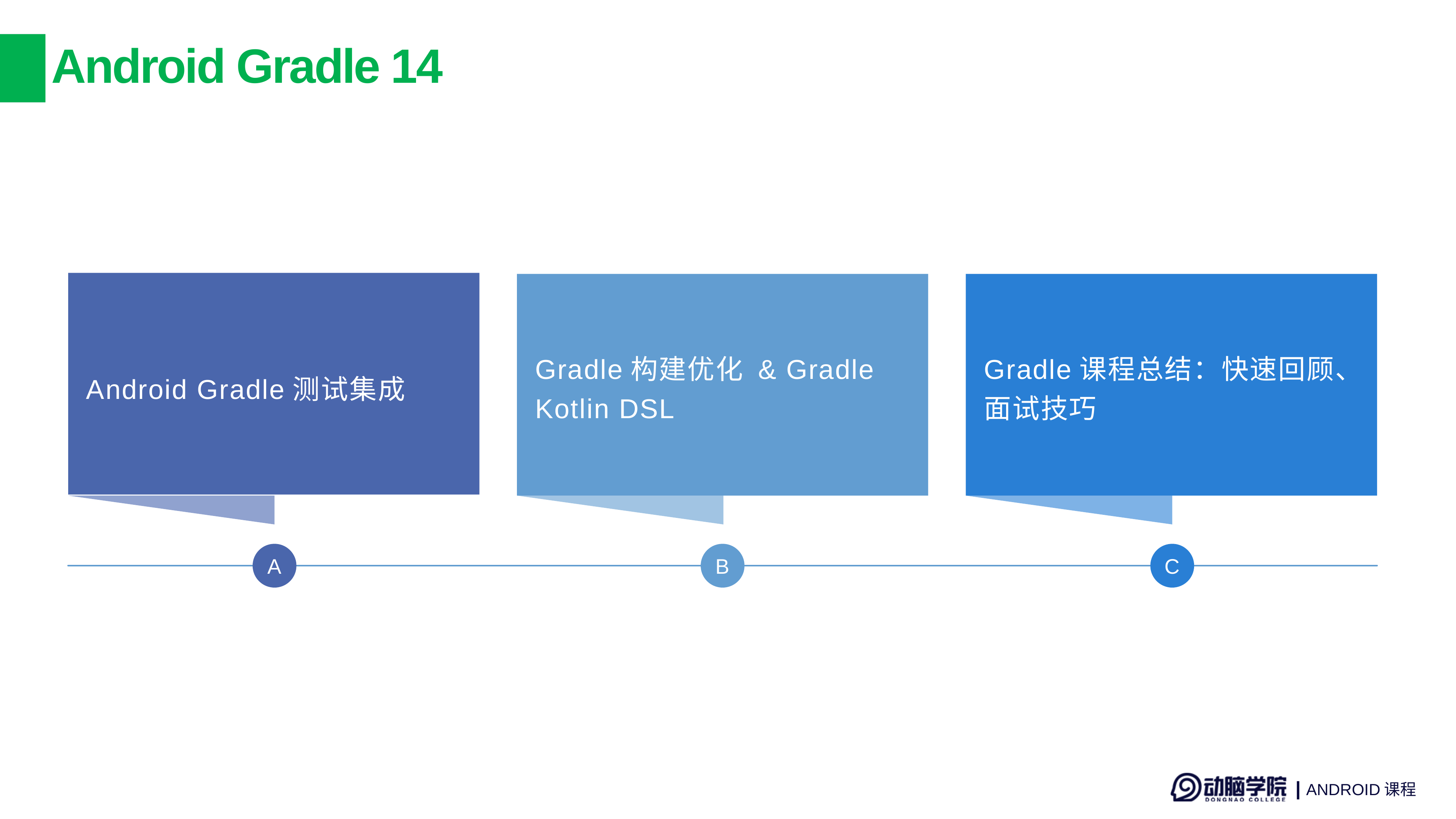

# Android Gradle 14

Android Gradle测试集成
Gradle构建优化 & Gradle Kotlin DSL
Gradle课程总结：快速回顾、面试技巧

A
B
C